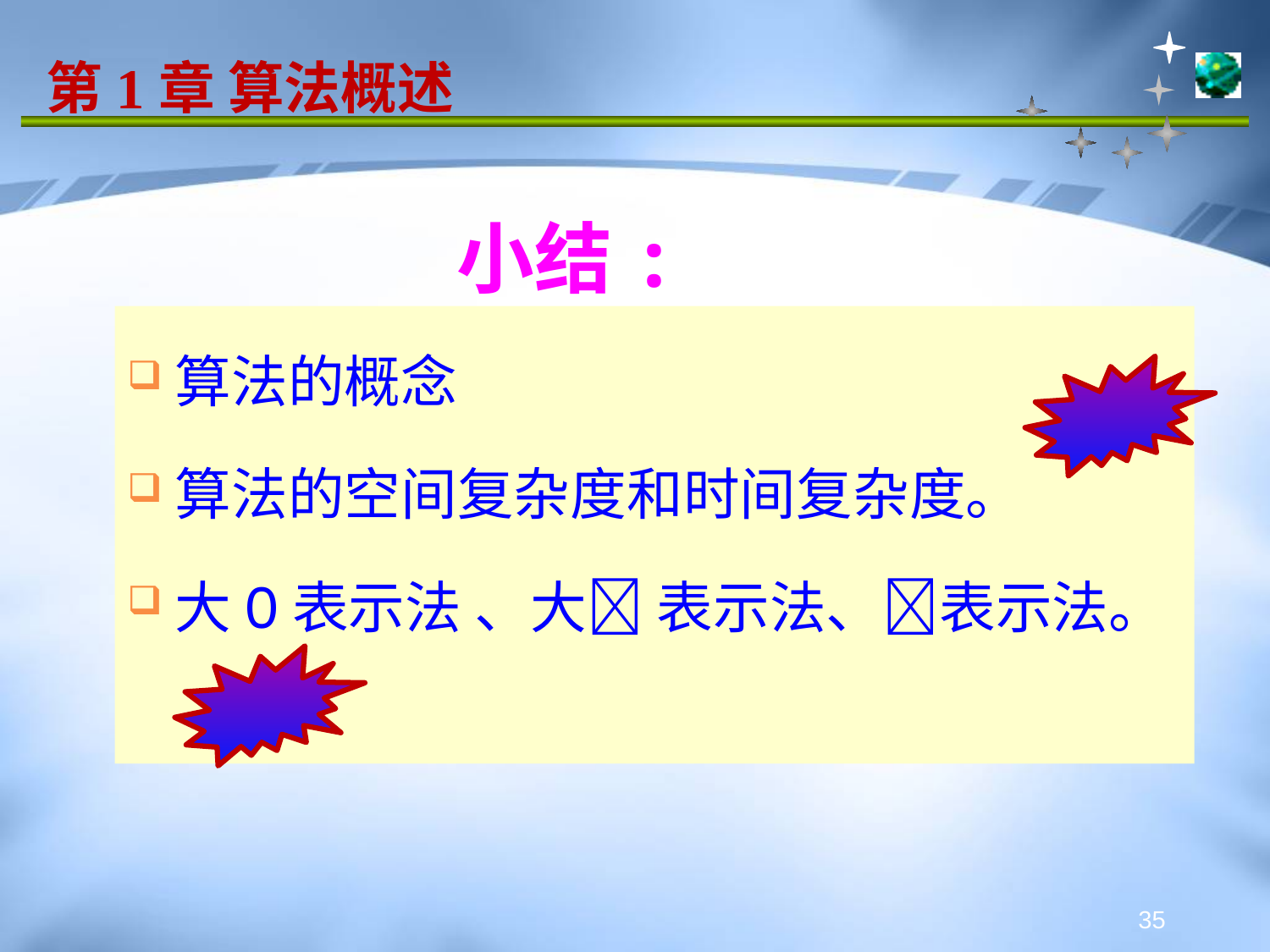

第1章 算法概述
小结:
算法的概念
算法的空间复杂度和时间复杂度。
大O表示法 、大Ω 表示法、θ表示法。

35